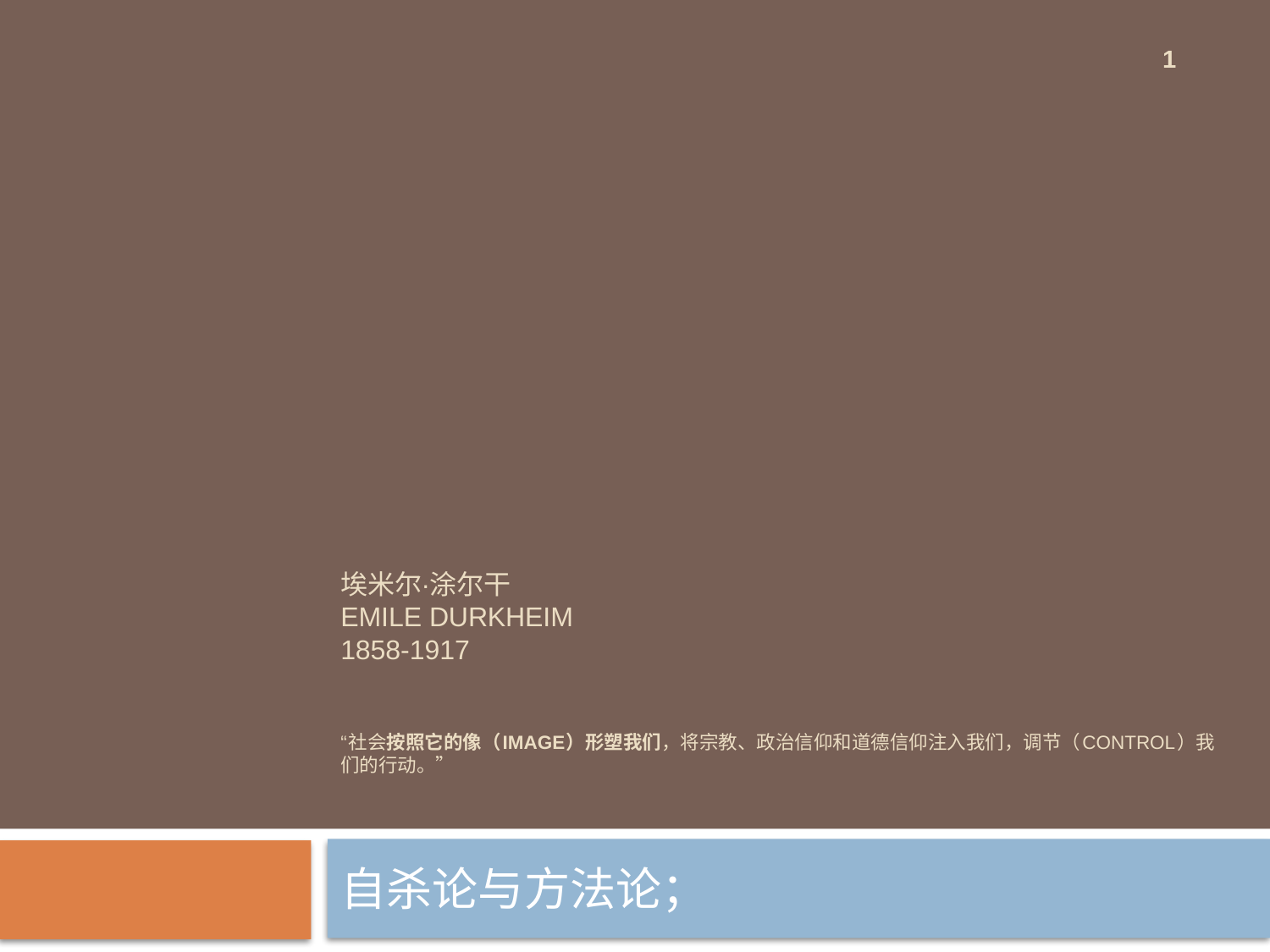

1
# 埃米尔∙涂尔干 Emile Durkheim 1858-1917 “社会按照它的像（image）形塑我们，将宗教、政治信仰和道德信仰注入我们，调节（control）我们的行动。”
自杀论与方法论；